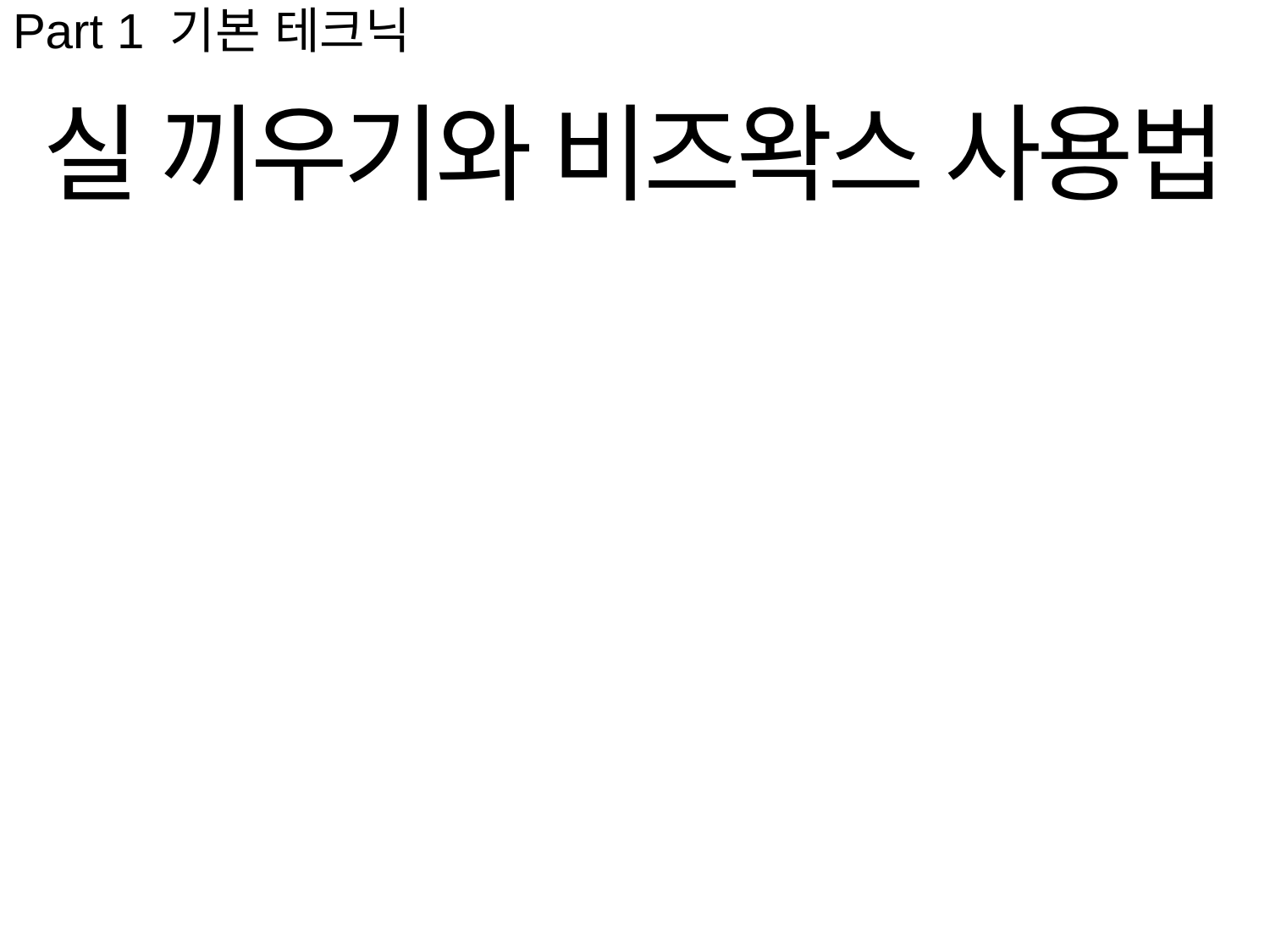

Part 1 기본 테크닉
# 실 끼우기와 비즈왁스 사용법